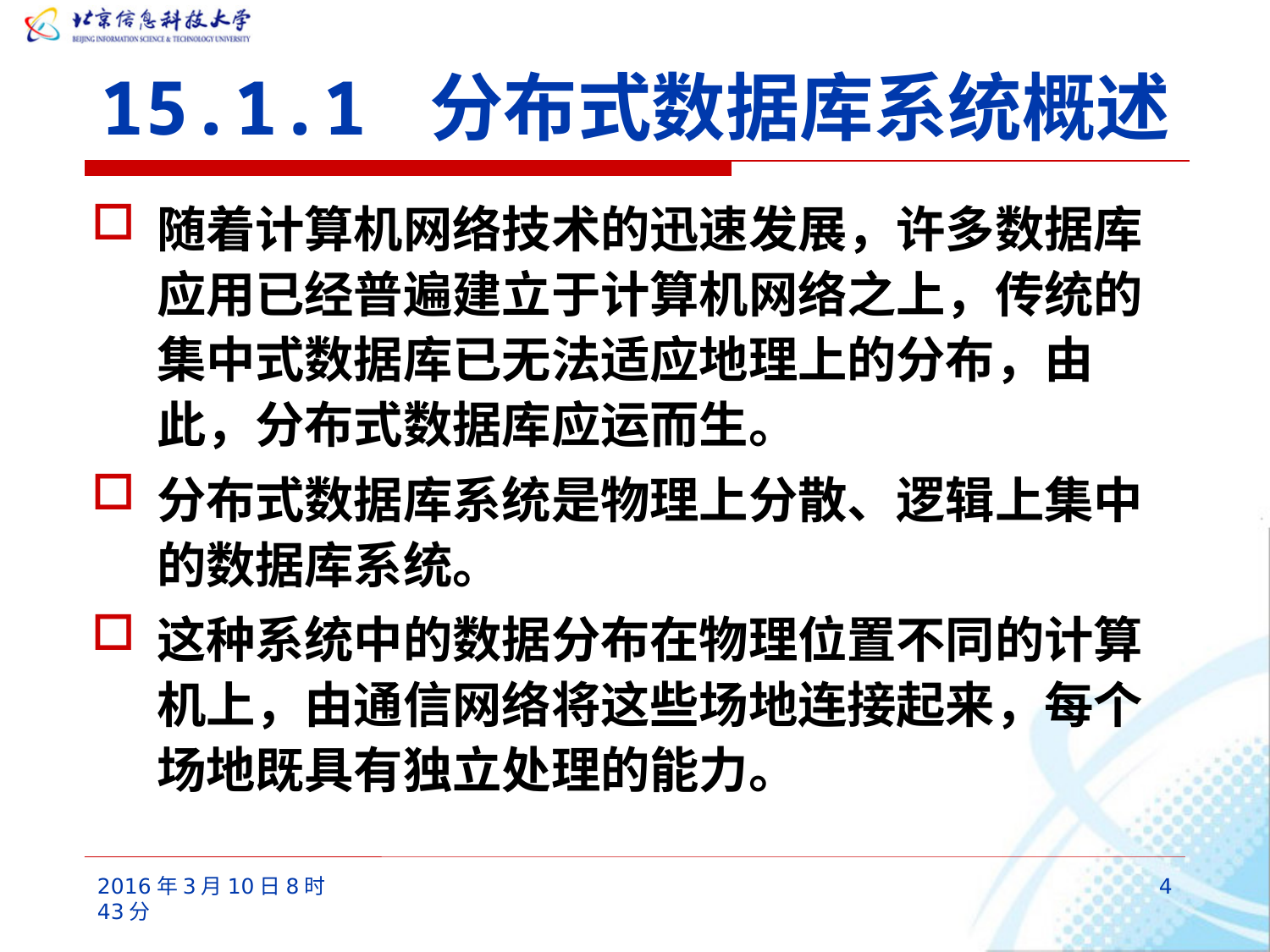

# 15.1.1 分布式数据库系统概述
随着计算机网络技术的迅速发展，许多数据库应用已经普遍建立于计算机网络之上，传统的集中式数据库已无法适应地理上的分布，由此，分布式数据库应运而生。
分布式数据库系统是物理上分散、逻辑上集中的数据库系统。
这种系统中的数据分布在物理位置不同的计算机上，由通信网络将这些场地连接起来，每个场地既具有独立处理的能力。

2016年3月10日8时43分
4